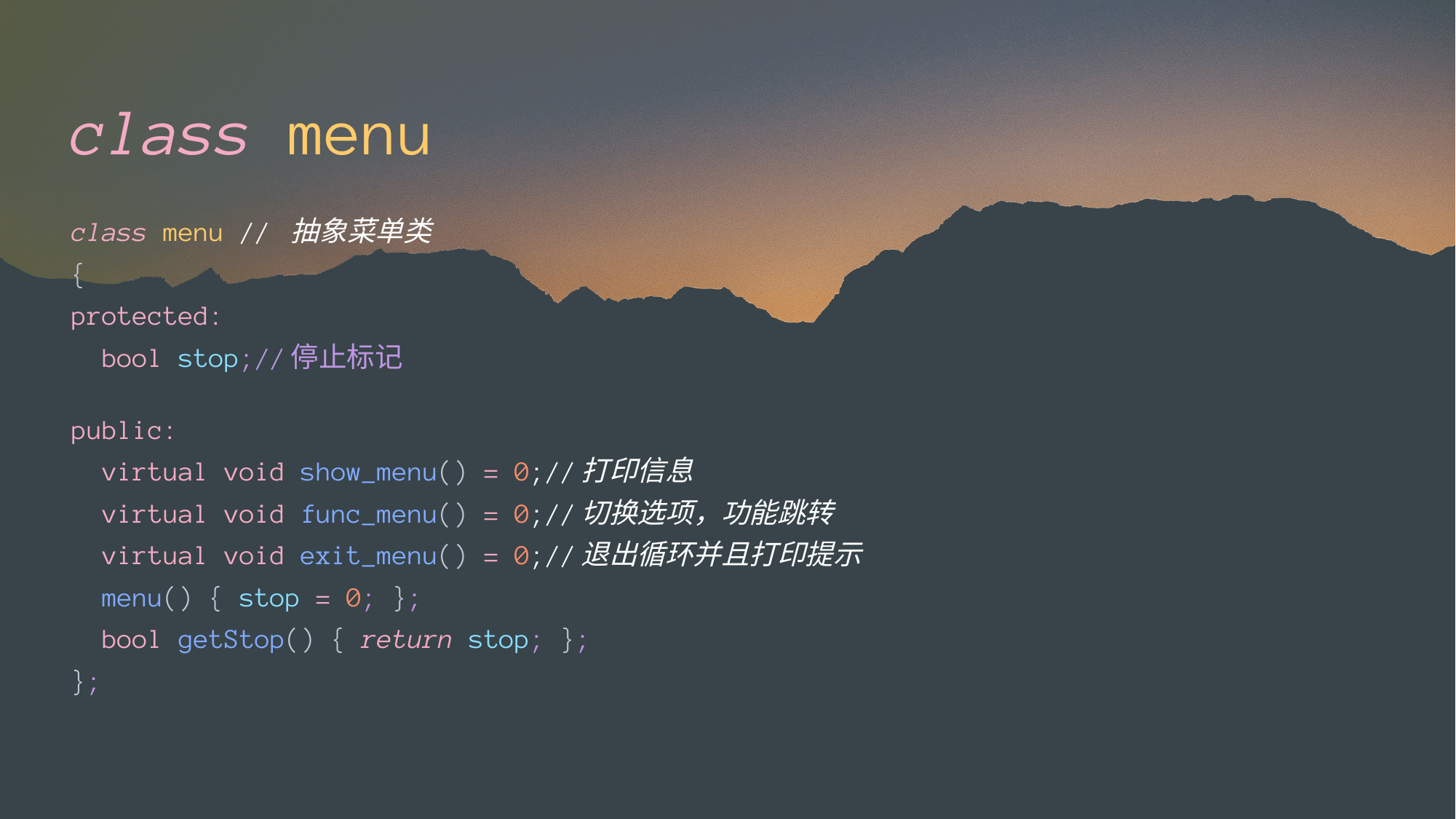

# class menu
class menu // 抽象菜单类
{
protected:
  bool stop;//停止标记
public:
  virtual void show_menu() = 0;//打印信息
  virtual void func_menu() = 0;//切换选项，功能跳转
  virtual void exit_menu() = 0;//退出循环并且打印提示
  menu() { stop = 0; };
  bool getStop() { return stop; };
};